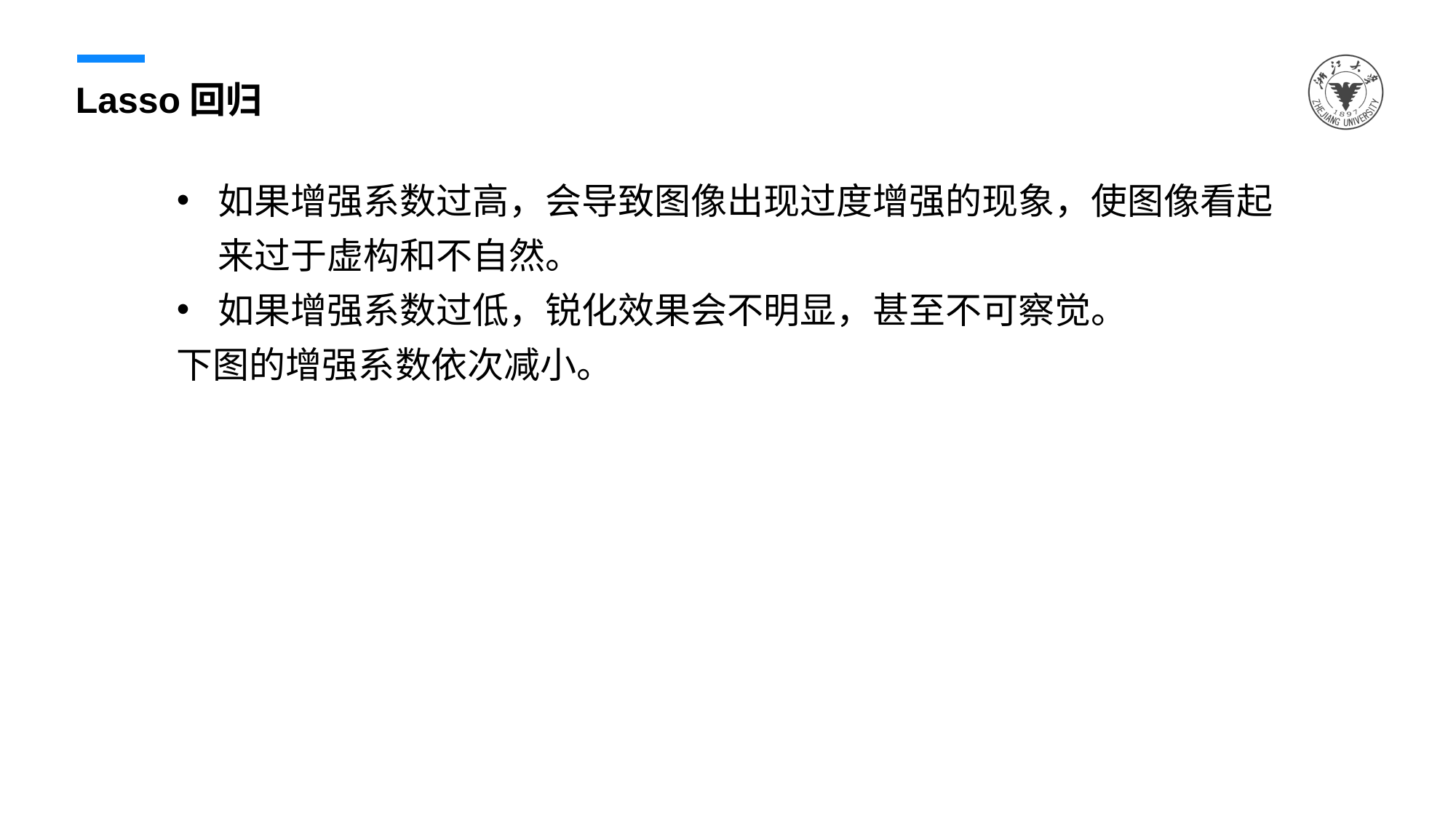

Lasso回归
如果增强系数过高，会导致图像出现过度增强的现象，使图像看起来过于虚构和不自然。
如果增强系数过低，锐化效果会不明显，甚至不可察觉。
下图的增强系数依次减小。